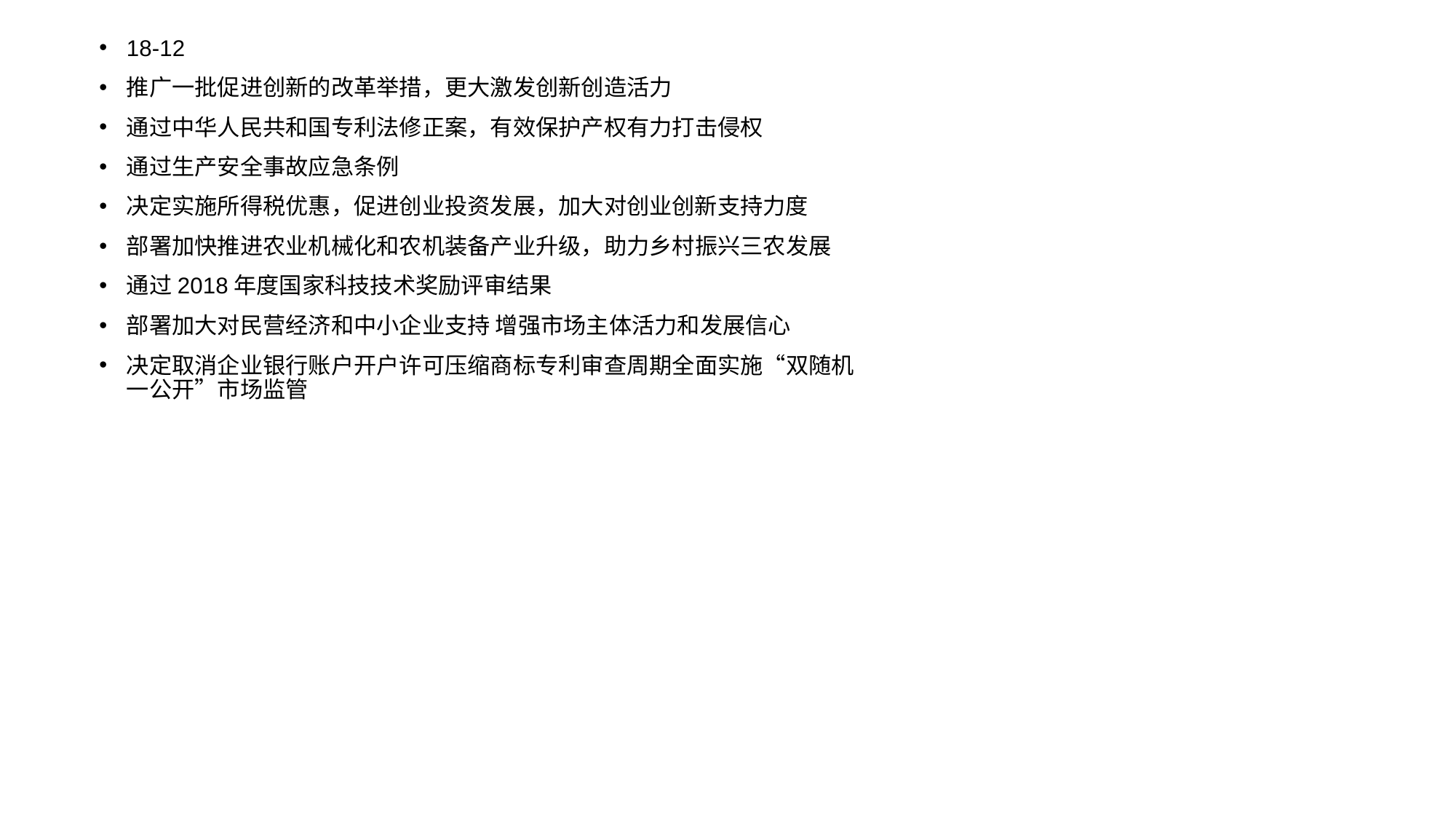

18-12
推广一批促进创新的改革举措，更大激发创新创造活力
通过中华人民共和国专利法修正案，有效保护产权有力打击侵权
通过生产安全事故应急条例
决定实施所得税优惠，促进创业投资发展，加大对创业创新支持力度
部署加快推进农业机械化和农机装备产业升级，助力乡村振兴三农发展
通过2018年度国家科技技术奖励评审结果
部署加大对民营经济和中小企业支持 增强市场主体活力和发展信心
决定取消企业银行账户开户许可压缩商标专利审查周期全面实施“双随机
一公开”市场监管